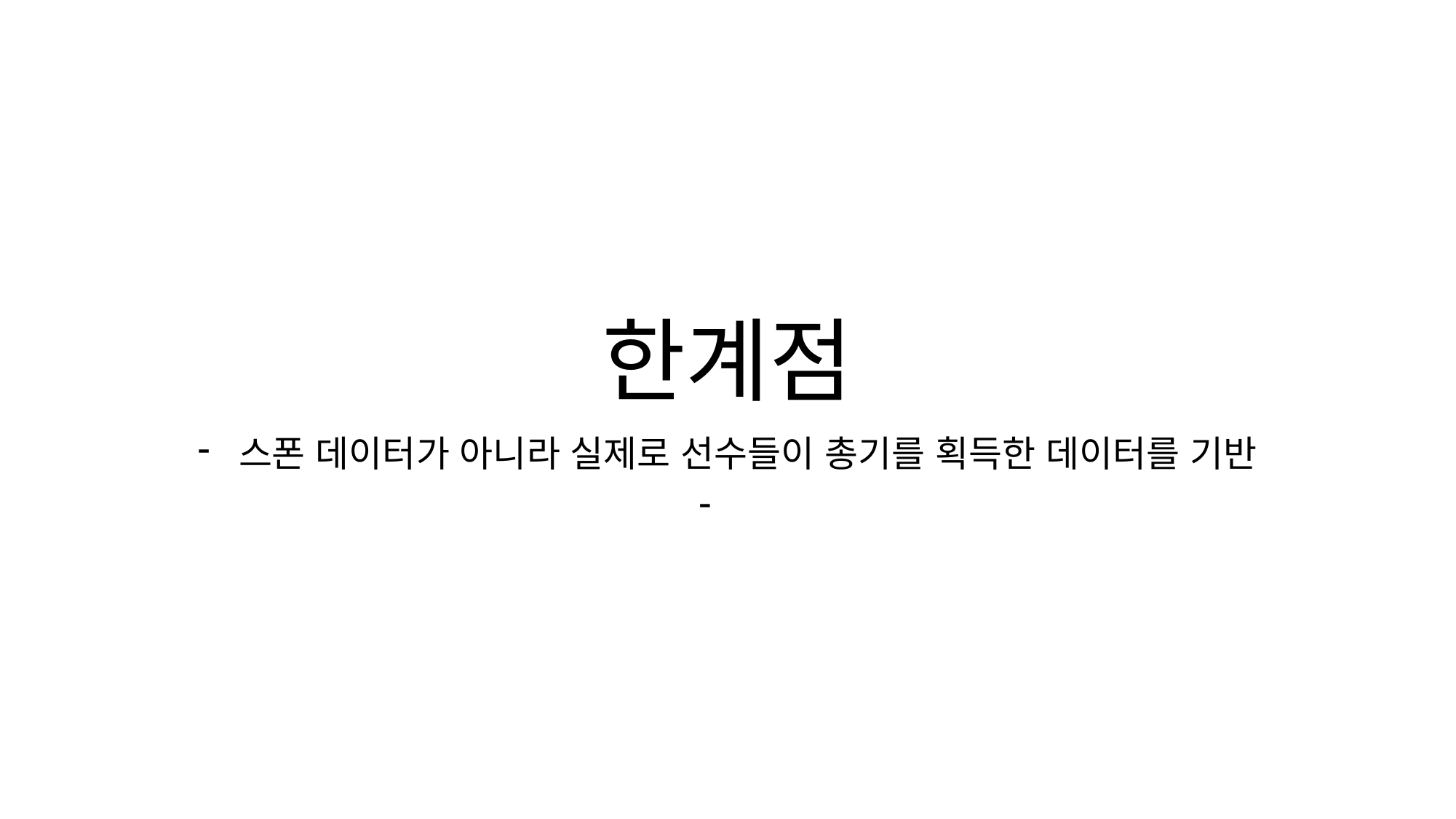

# 한계점
스폰 데이터가 아니라 실제로 선수들이 총기를 획득한 데이터를 기반